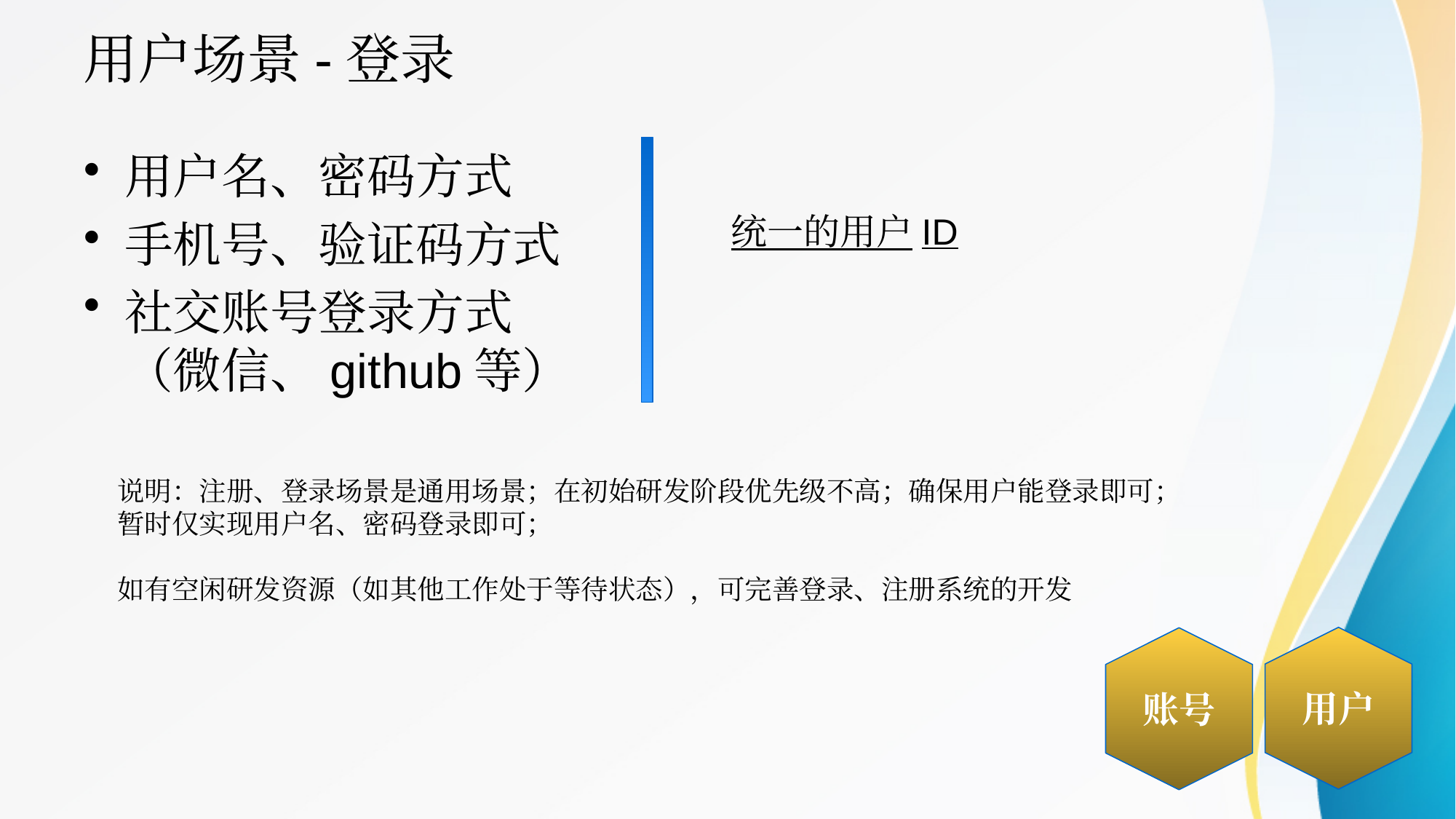

# 用户场景-登录

用户名、密码方式
手机号、验证码方式
社交账号登录方式
（微信、github等）

统一的用户ID
说明：注册、登录场景是通用场景；在初始研发阶段优先级不高；确保用户能登录即可；
暂时仅实现用户名、密码登录即可；

如有空闲研发资源（如其他工作处于等待状态），可完善登录、注册系统的开发
用户
账号